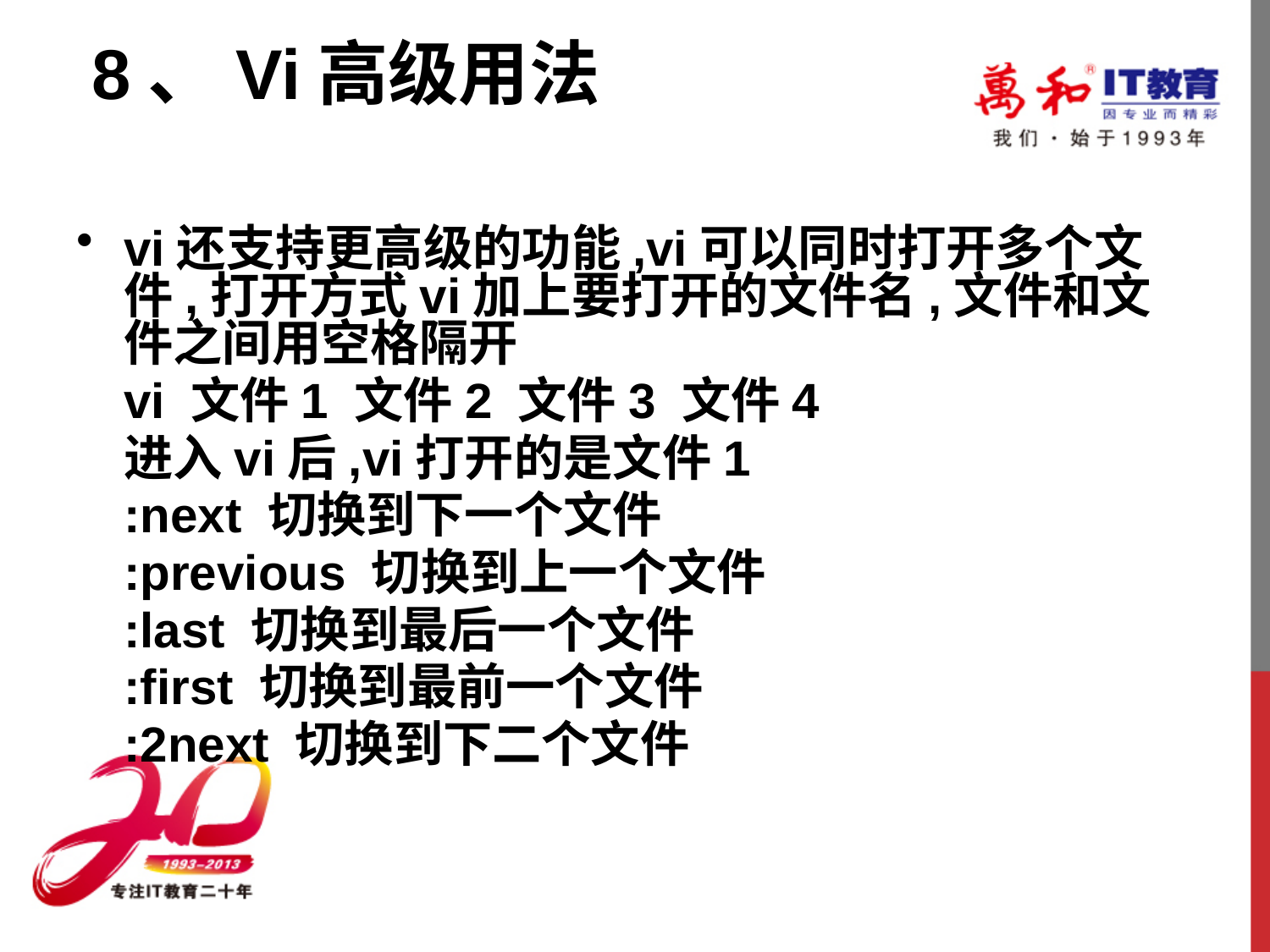

# 8、Vi高级用法
vi还支持更高级的功能,vi可以同时打开多个文件,打开方式vi加上要打开的文件名,文件和文件之间用空格隔开
	vi 文件1 文件2 文件3 文件4
	进入vi后,vi打开的是文件1
	:next 切换到下一个文件
	:previous 切换到上一个文件
	:last 切换到最后一个文件
	:first 切换到最前一个文件
	:2next 切换到下二个文件